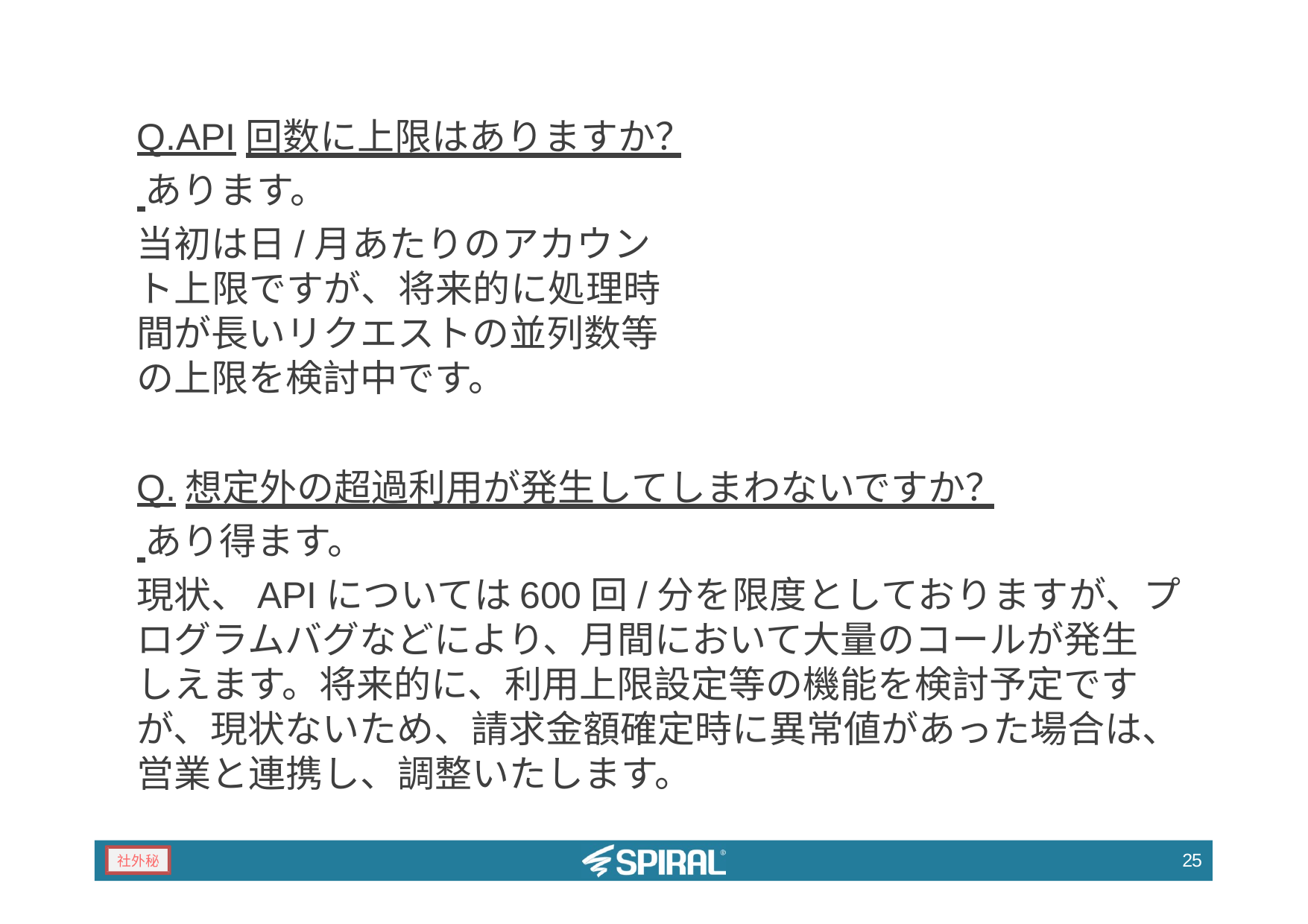

Q.API回数に上限はありますか？ あります。
当初は日/月あたりのアカウント上限ですが、将来的に処理時
間が長いリクエストの並列数等の上限を検討中です。

Q.想定外の超過利用が発生してしまわないですか？ あり得ます。
現状、APIについては600回/分を限度としておりますが、プ ログラムバグなどにより、月間において大量のコールが発生 しえます。将来的に、利用上限設定等の機能を検討予定です が、現状ないため、請求金額確定時に異常値があった場合は、 営業と連携し、調整いたします。

25
社外秘